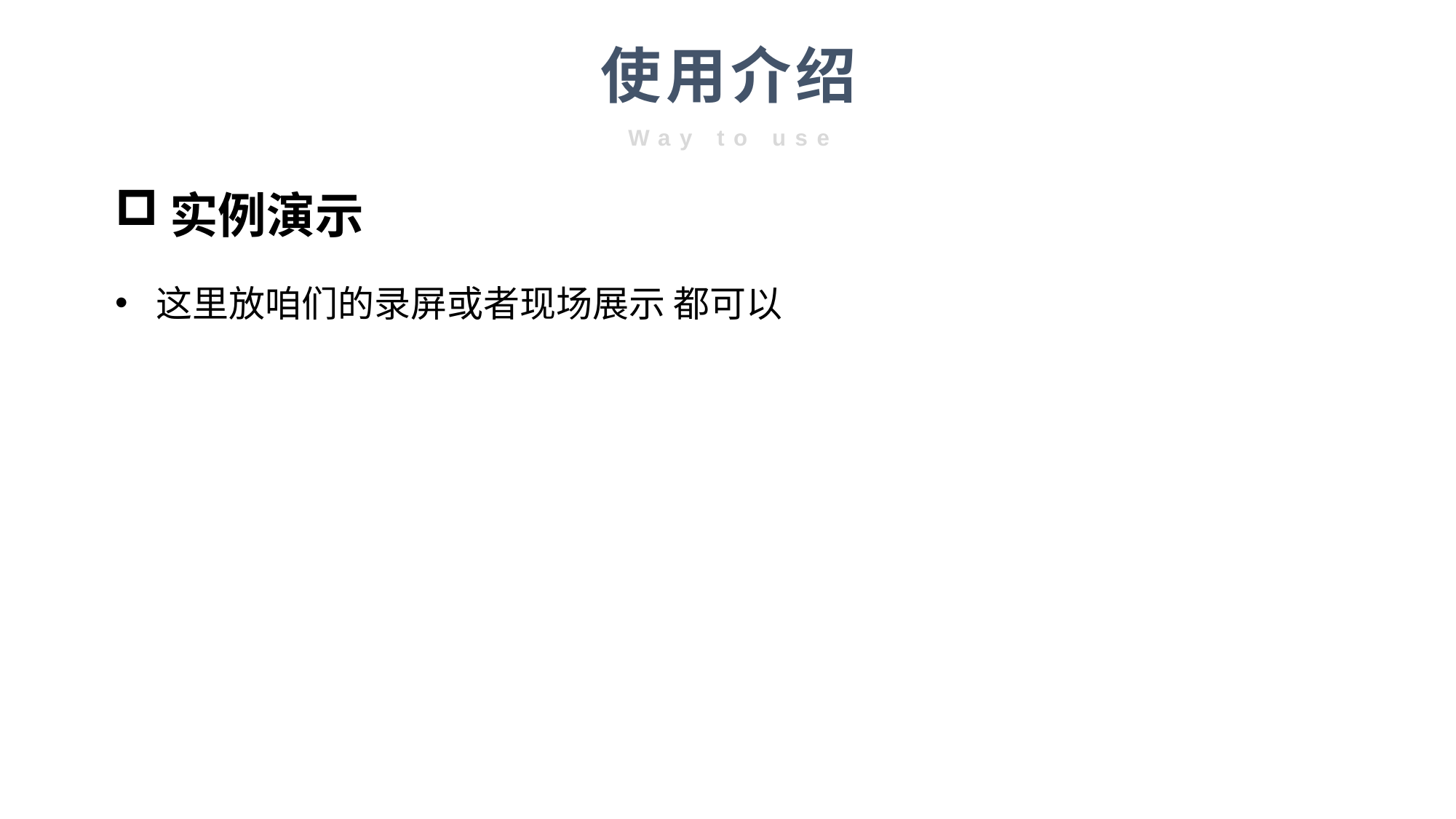

使用介绍
Way to use
实例演示
这里放咱们的录屏或者现场展示 都可以